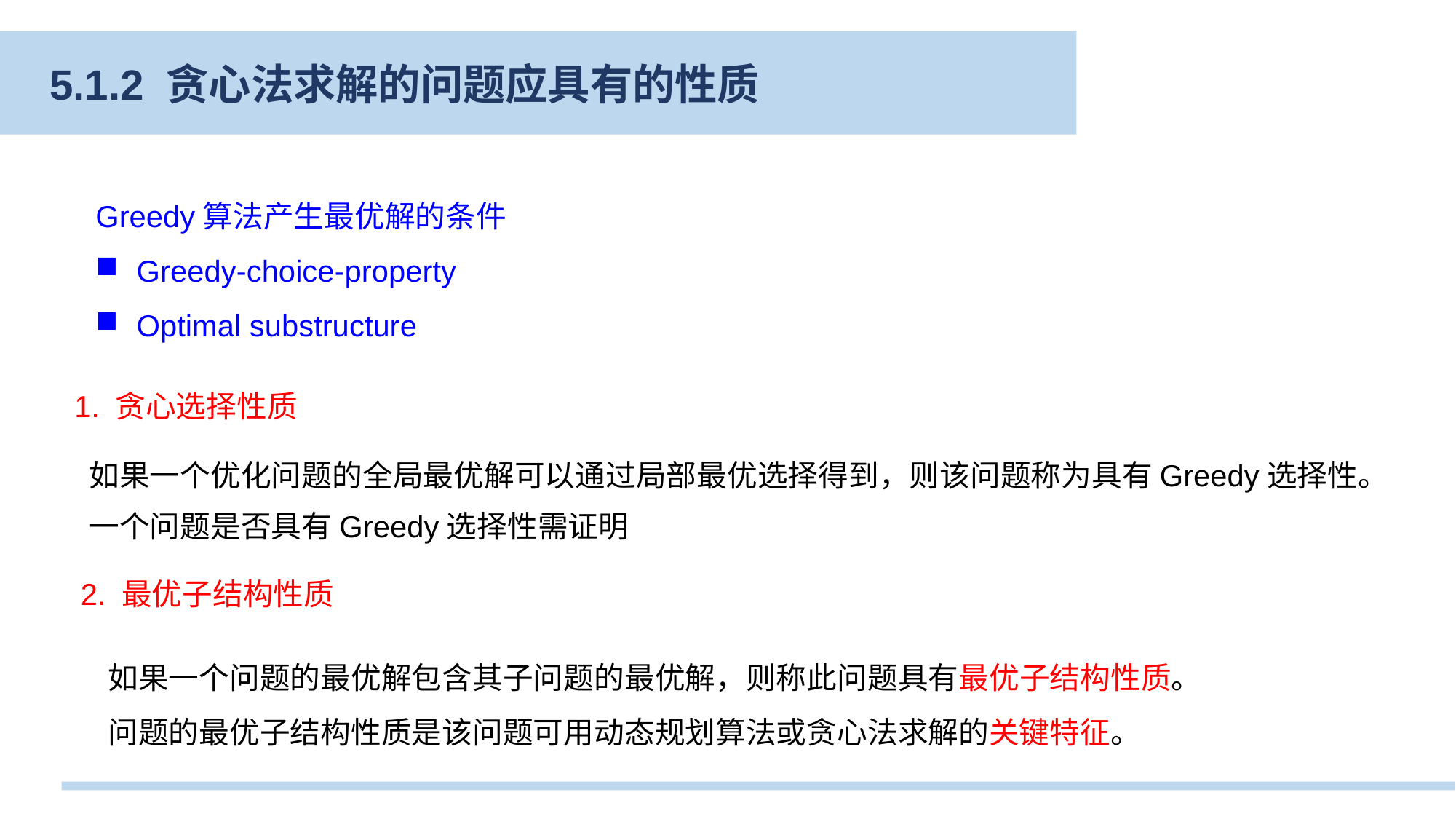

5.1.2 贪心法求解的问题应具有的性质
Greedy算法产生最优解的条件
Greedy-choice-property
Optimal substructure
1. 贪心选择性质
如果一个优化问题的全局最优解可以通过局部最优选择得到，则该问题称为具有Greedy选择性。
一个问题是否具有Greedy选择性需证明
2. 最优子结构性质
       如果一个问题的最优解包含其子问题的最优解，则称此问题具有最优子结构性质。
       问题的最优子结构性质是该问题可用动态规划算法或贪心法求解的关键特征。